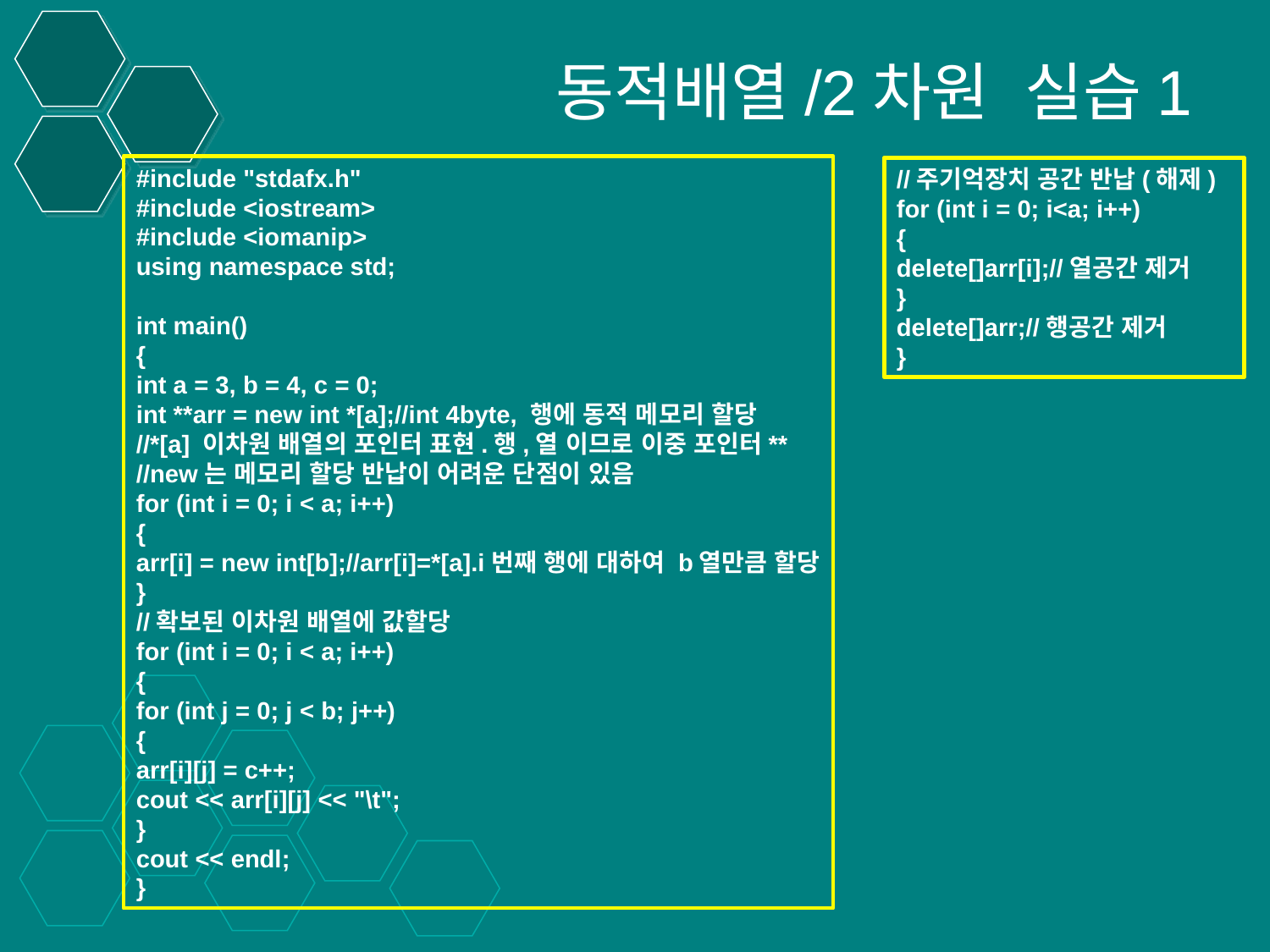

동적배열/2차원  실습1
#include "stdafx.h"
#include <iostream>
#include <iomanip>
using namespace std;

int main()
{
int a = 3, b = 4, c = 0;
int **arr = new int *[a];//int 4byte, 행에 동적 메모리 할당
//*[a] 이차원 배열의 포인터 표현.행,열 이므로 이중 포인터**
//new는 메모리 할당 반납이 어려운 단점이 있음
for (int i = 0; i < a; i++)
{
arr[i] = new int[b];//arr[i]=*[a].i번째 행에 대하여 b열만큼 할당
}
//확보된 이차원 배열에 값할당
for (int i = 0; i < a; i++)
{
for (int j = 0; j < b; j++)
{
arr[i][j] = c++;
cout << arr[i][j] << "\t";
}
cout << endl;
}
//주기억장치 공간 반납(해제)
for (int i = 0; i<a; i++)
{
delete[]arr[i];//열공간 제거
}
delete[]arr;//행공간 제거
}